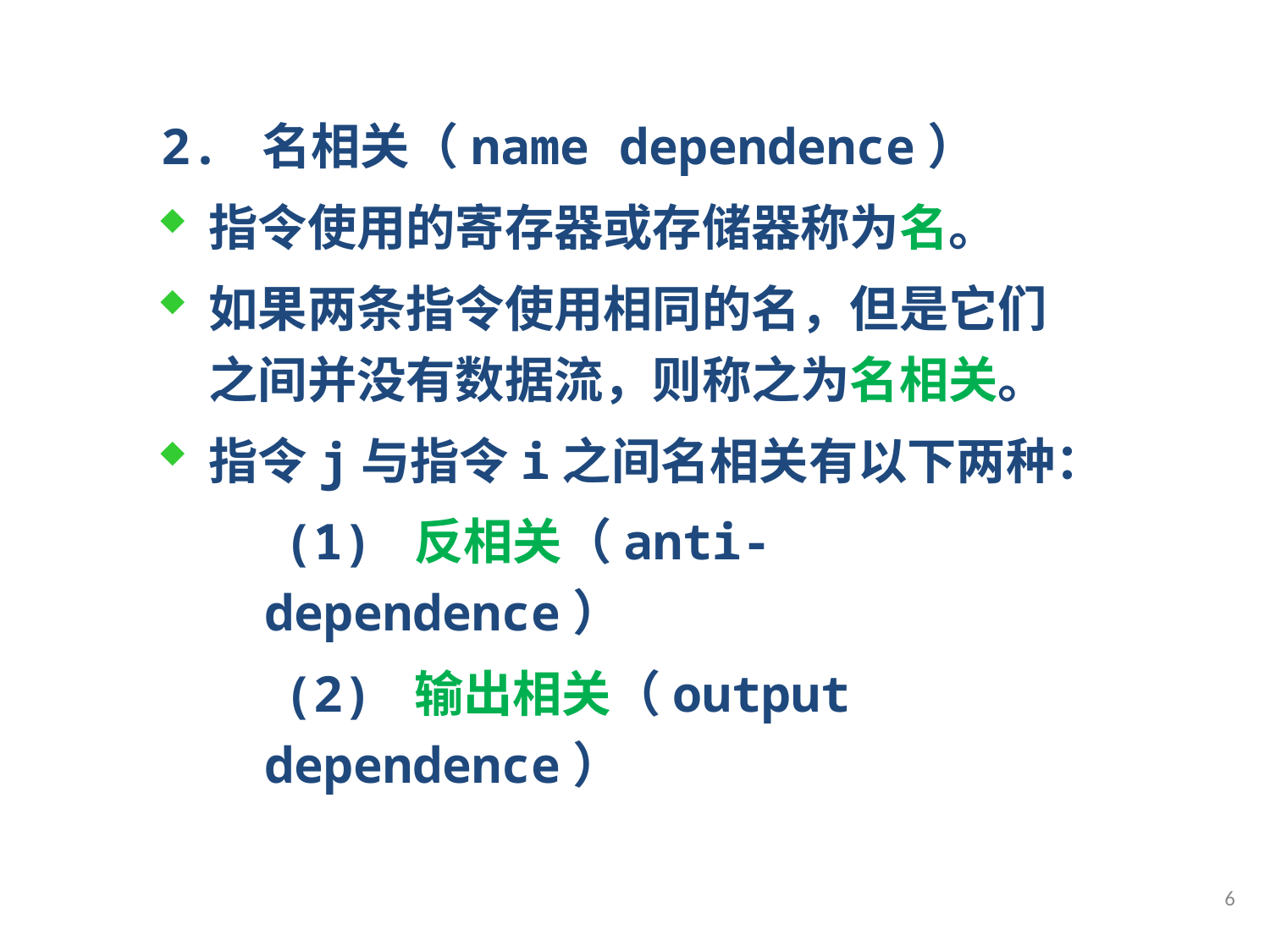

2. 名相关（name dependence）
指令使用的寄存器或存储器称为名。
如果两条指令使用相同的名，但是它们之间并没有数据流，则称之为名相关。
指令j与指令i之间名相关有以下两种：
  (1) 反相关（anti-dependence）
  (2) 输出相关（output dependence）
6